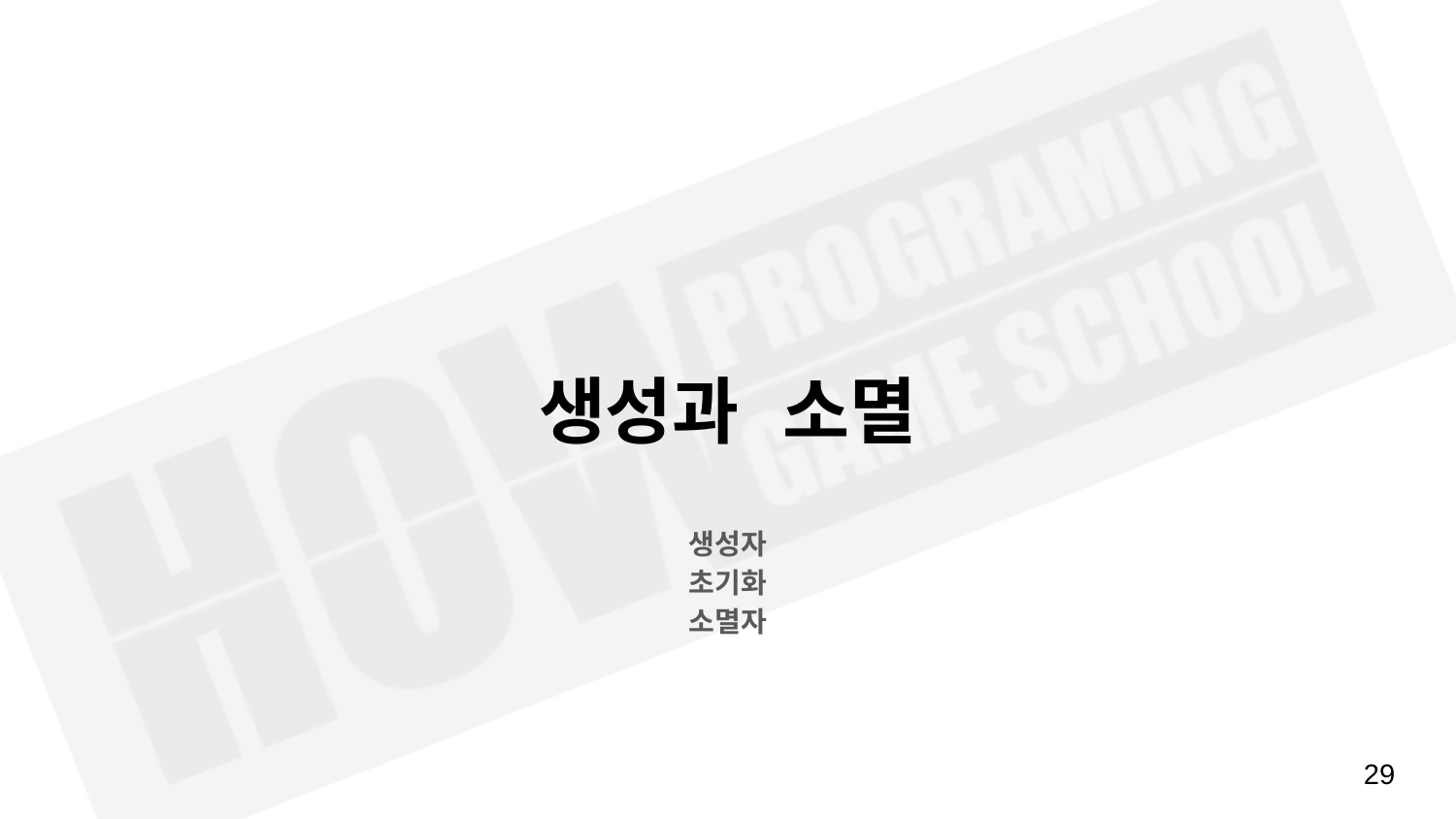

# 생성과 소멸
생성자
초기화
소멸자
29